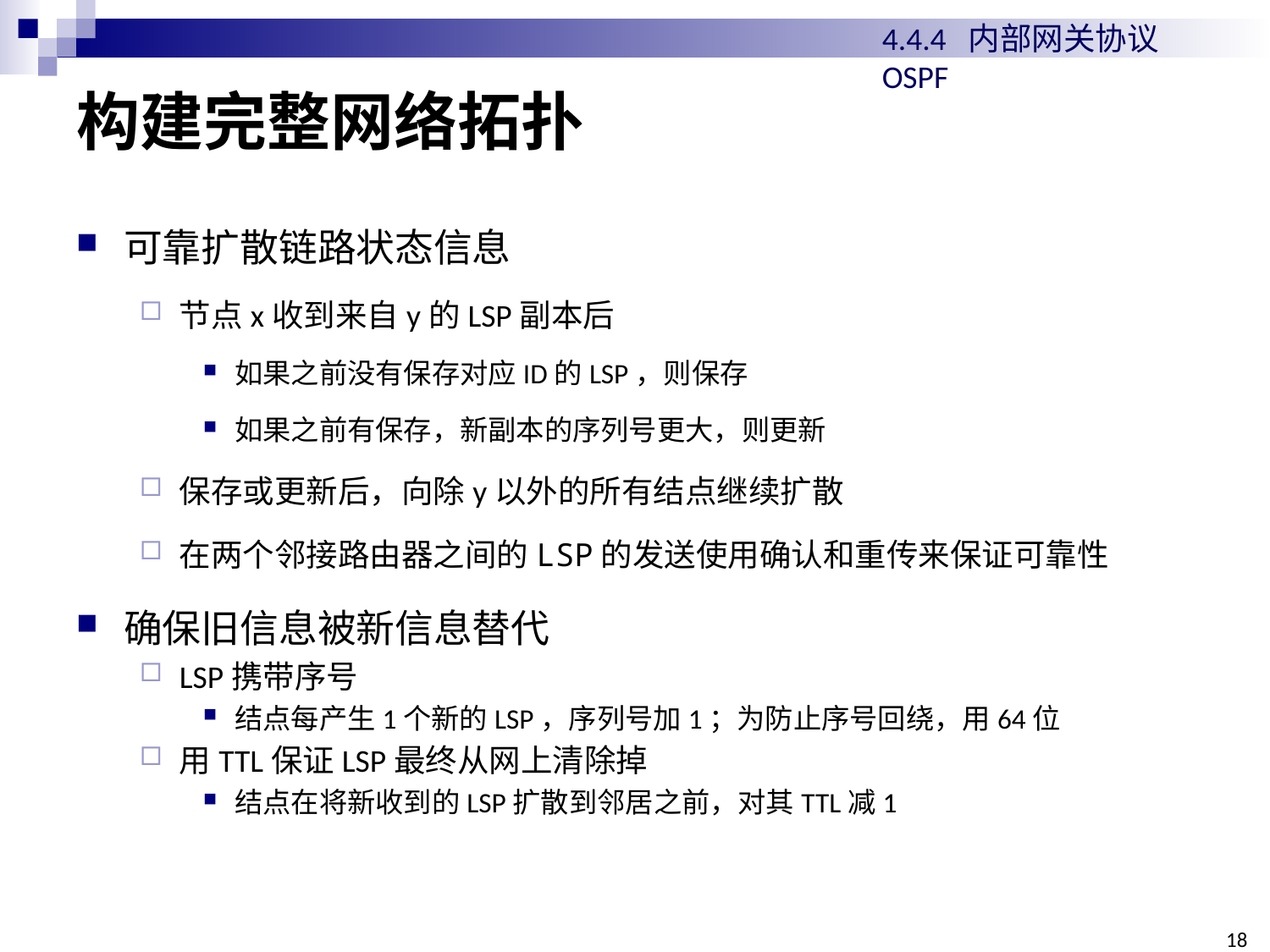

4.4.4  内部网关协议OSPF
# 构建完整网络拓扑
可靠扩散链路状态信息
节点x收到来自y的LSP副本后
如果之前没有保存对应ID的LSP，则保存
如果之前有保存，新副本的序列号更大，则更新
保存或更新后，向除y以外的所有结点继续扩散
在两个邻接路由器之间的LSP的发送使用确认和重传来保证可靠性
确保旧信息被新信息替代
LSP携带序号
结点每产生1个新的LSP，序列号加1；为防止序号回绕，用64位
用TTL保证LSP最终从网上清除掉
结点在将新收到的LSP扩散到邻居之前，对其TTL减1
183